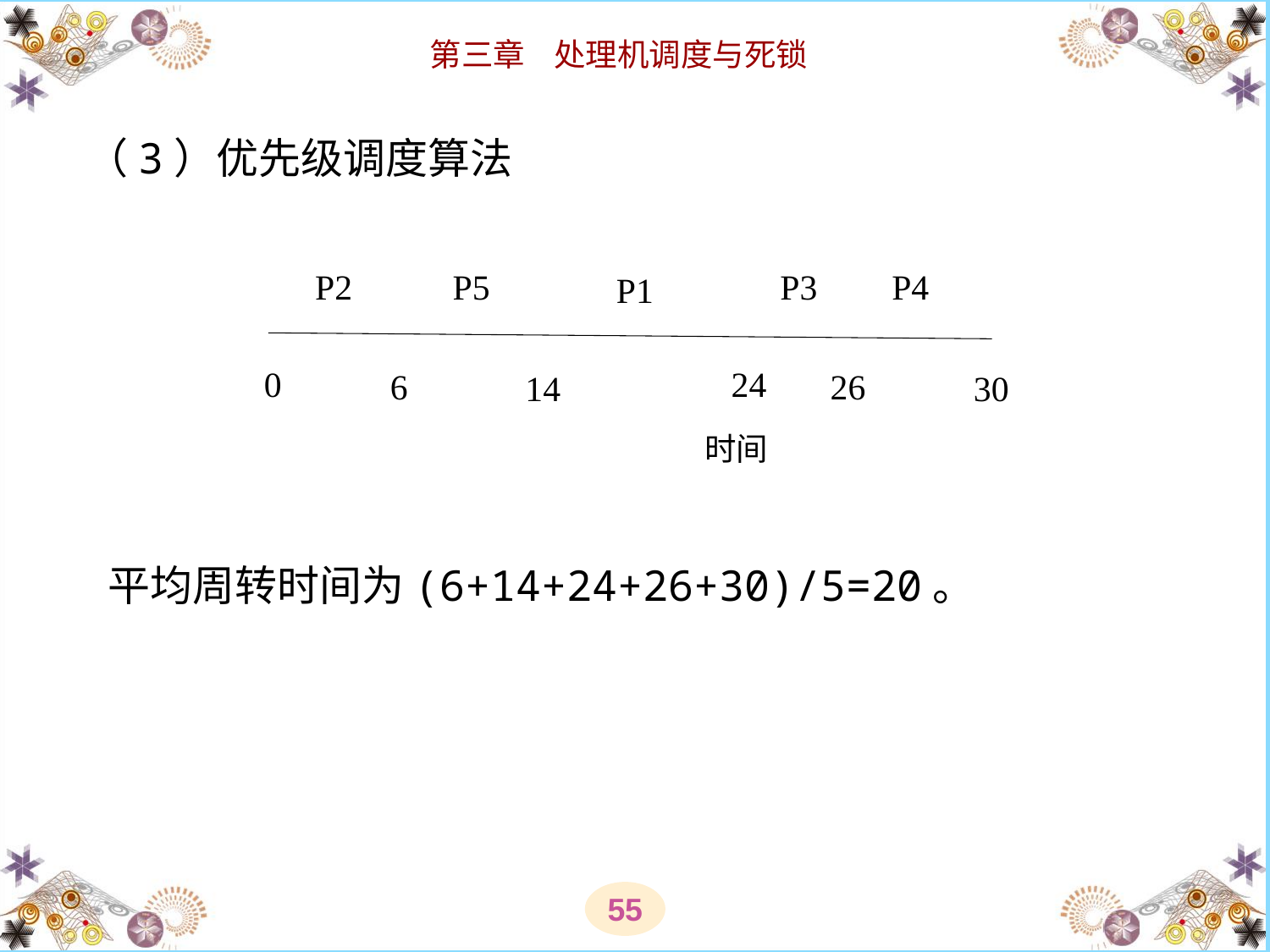

# （3）优先级调度算法
P4
P2
P5
P3
P1
0
24
6
26
14
30
时间
平均周转时间为(6+14+24+26+30)/5=20。